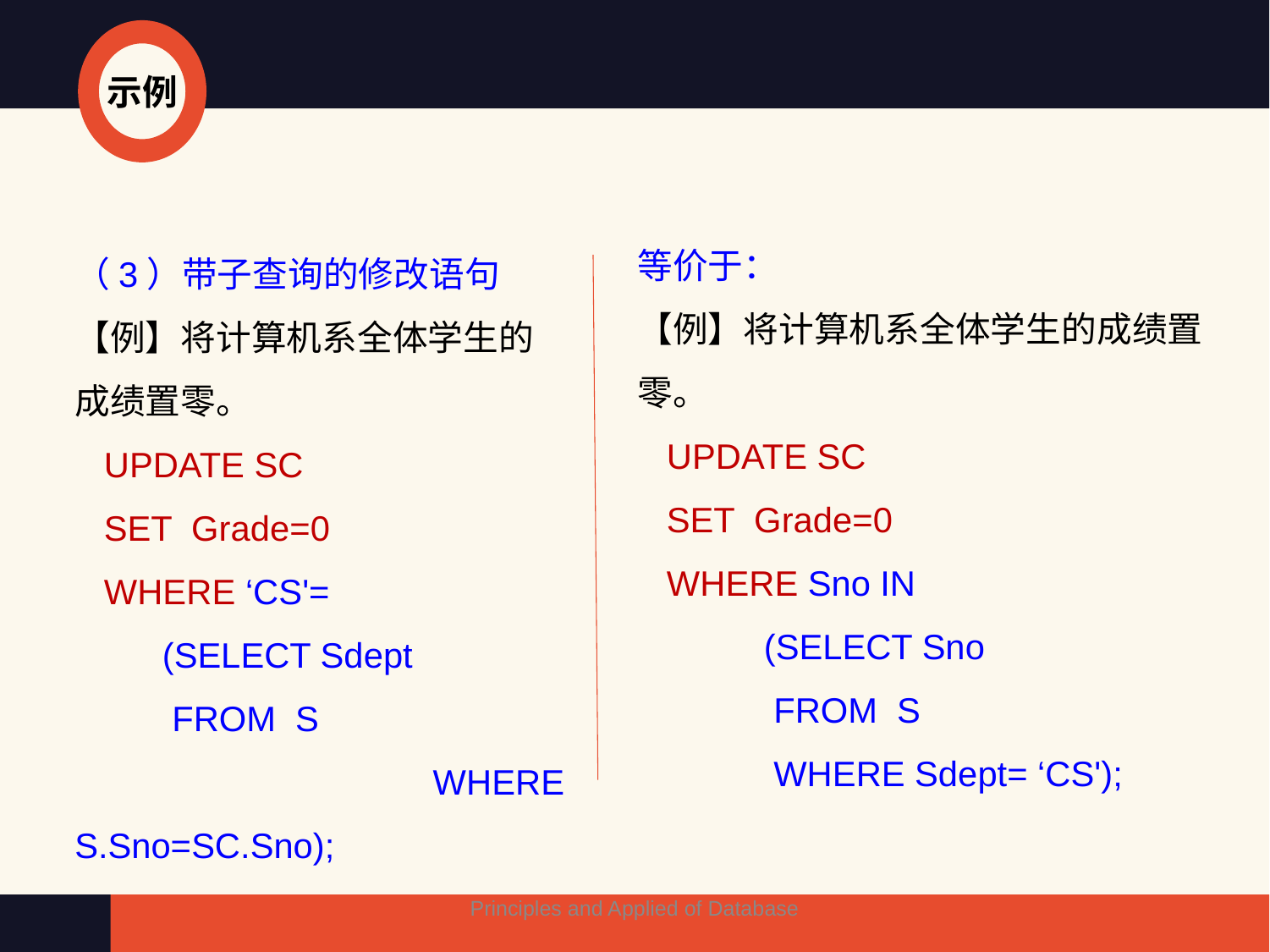

示例
等价于：
【例】将计算机系全体学生的成绩置零。
   UPDATE SC
   SET  Grade=0
   WHERE Sno IN
             (SELECT Sno
              FROM  S
              WHERE Sdept= ‘CS');
（3）带子查询的修改语句
【例】将计算机系全体学生的成绩置零。
   UPDATE SC
   SET  Grade=0
   WHERE ‘CS'=
         (SELECT Sdept
          FROM  S
          WHERE S.Sno=SC.Sno);

Principles and Applied of Database